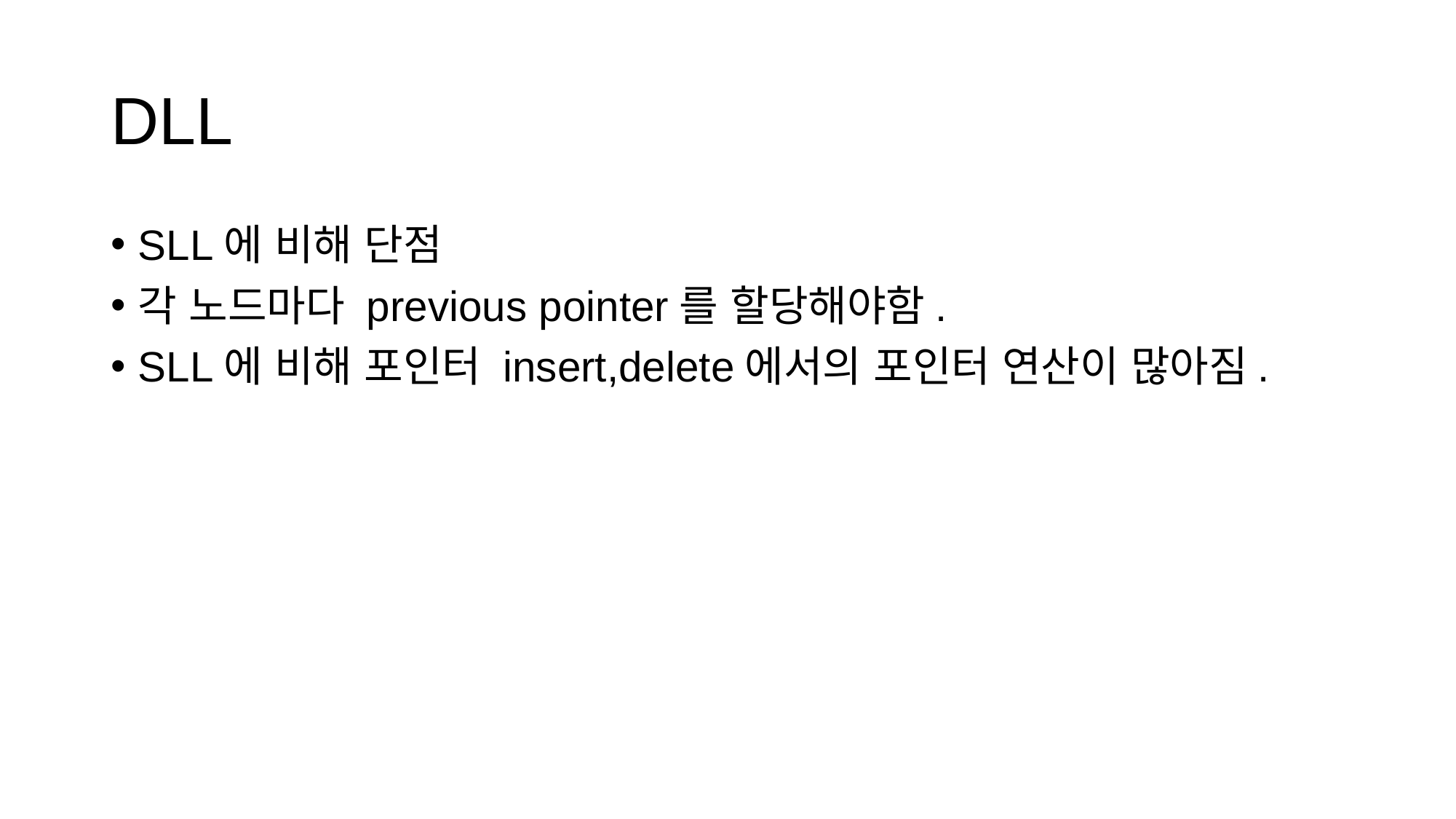

# DLL
SLL에 비해 단점
각 노드마다 previous pointer를 할당해야함.
SLL에 비해 포인터 insert,delete에서의 포인터 연산이 많아짐.